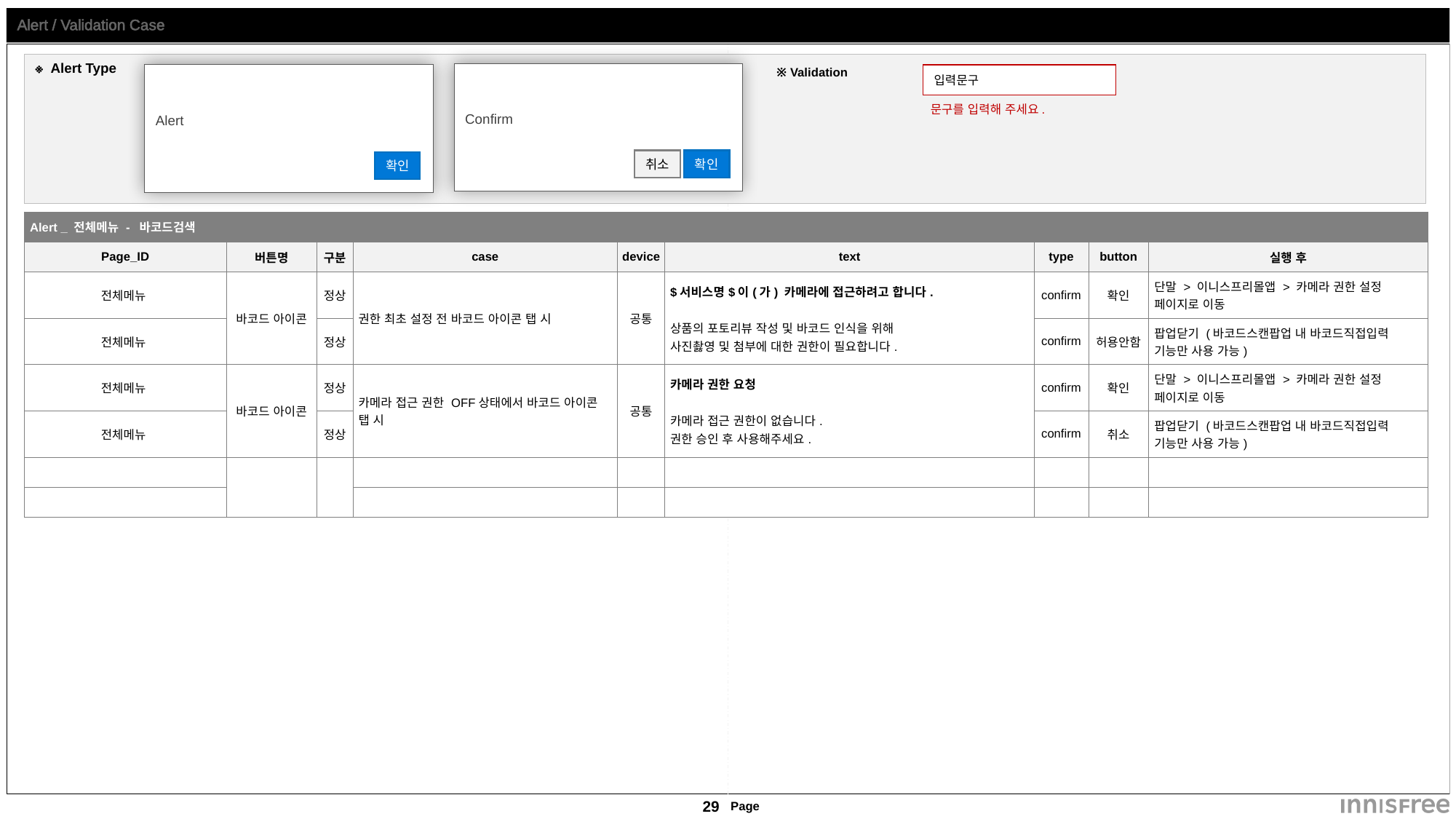

# Alert / Validation Case
※ Alert Type
※ Validation

Confirm
취소
확인

Alert
확인
입력문구
문구를 입력해 주세요.
| Alert \_ 전체메뉴 - 바코드검색 |  |  |  |  |  |  |  |  |
| --- | --- | --- | --- | --- | --- | --- | --- | --- |
| Page\_ID | 버튼명 | 구분 | case | device | text | type | button | 실행 후 |
| 전체메뉴 | 바코드 아이콘 | 정상 | 권한 최초 설정 전 바코드 아이콘 탭 시 | 공통 | $서비스명$이(가) 카메라에 접근하려고 합니다. 상품의 포토리뷰 작성 및 바코드 인식을 위해 사진촳영 및 첨부에 대한 권한이 필요합니다. | confirm | 확인 | 단말 > 이니스프리몰앱 > 카메라 권한 설정 페이지로 이동 |
| 전체메뉴 |  | 정상 |  |  |  | confirm | 허용안함 | 팝업닫기 (바코드스캔팝업 내 바코드직접입력 기능만 사용 가능) |
| 전체메뉴 | 바코드 아이콘 | 정상 | 카메라 접근 권한 OFF상태에서 바코드 아이콘 탭 시 | 공통 | 카메라 권한 요청 카메라 접근 권한이 없습니다. 권한 승인 후 사용해주세요. | confirm | 확인 | 단말 > 이니스프리몰앱 > 카메라 권한 설정 페이지로 이동 |
| 전체메뉴 |  | 정상 |  |  |  | confirm | 취소 | 팝업닫기 (바코드스캔팝업 내 바코드직접입력 기능만 사용 가능) |
|  |  |  |  |  |  |  |  |  |
|  |  |  |  |  |  |  |  |  |